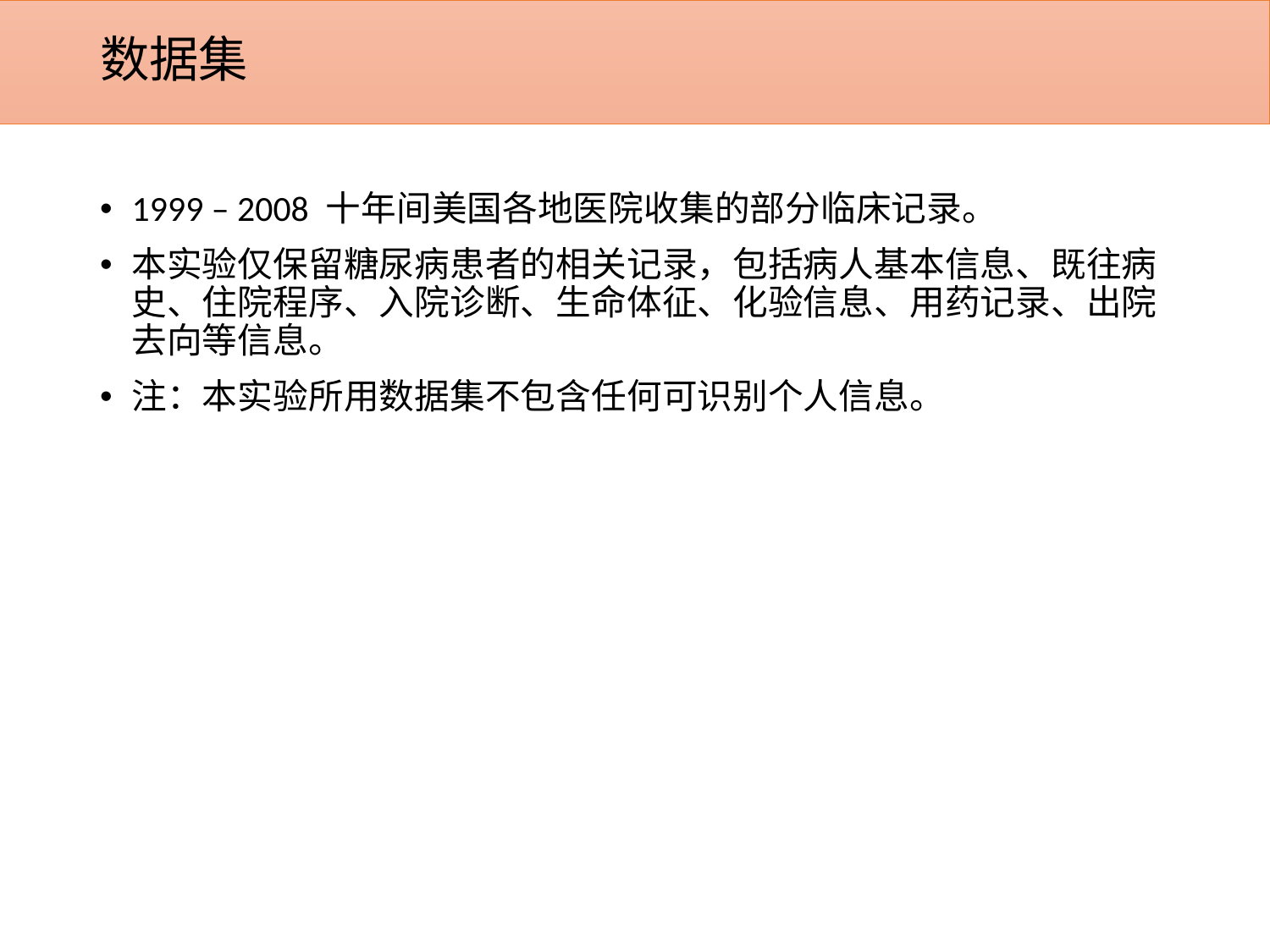

# 数据集
1999 – 2008 十年间美国各地医院收集的部分临床记录。
本实验仅保留糖尿病患者的相关记录，包括病人基本信息、既往病史、住院程序、入院诊断、生命体征、化验信息、用药记录、出院去向等信息。
注：本实验所用数据集不包含任何可识别个人信息。